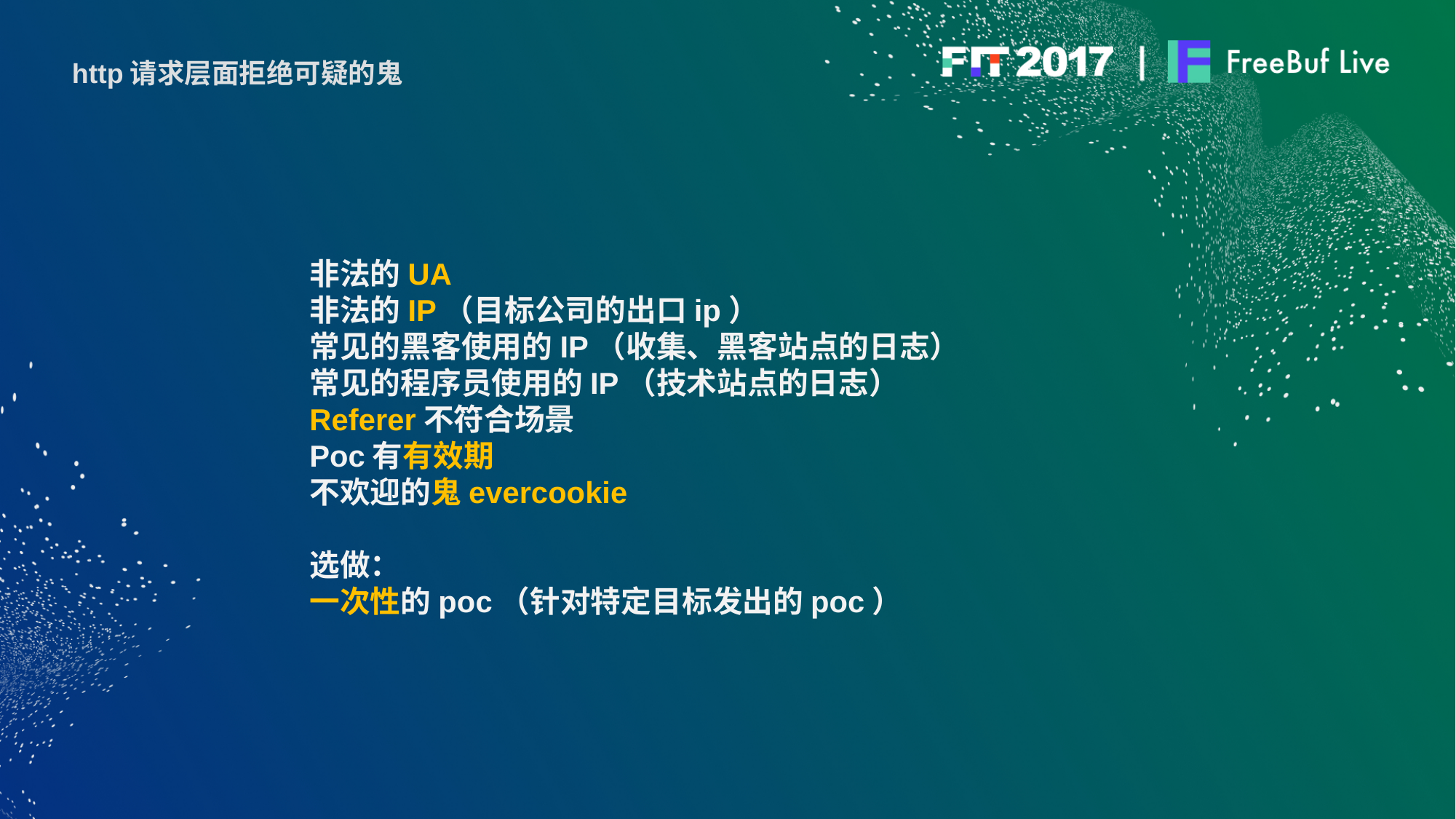

http请求层面拒绝可疑的鬼
非法的UA
非法的IP（目标公司的出口ip）
常见的黑客使用的IP（收集、黑客站点的日志）
常见的程序员使用的IP（技术站点的日志）
Referer不符合场景
Poc有有效期
不欢迎的鬼evercookie

选做：
一次性的poc（针对特定目标发出的poc）